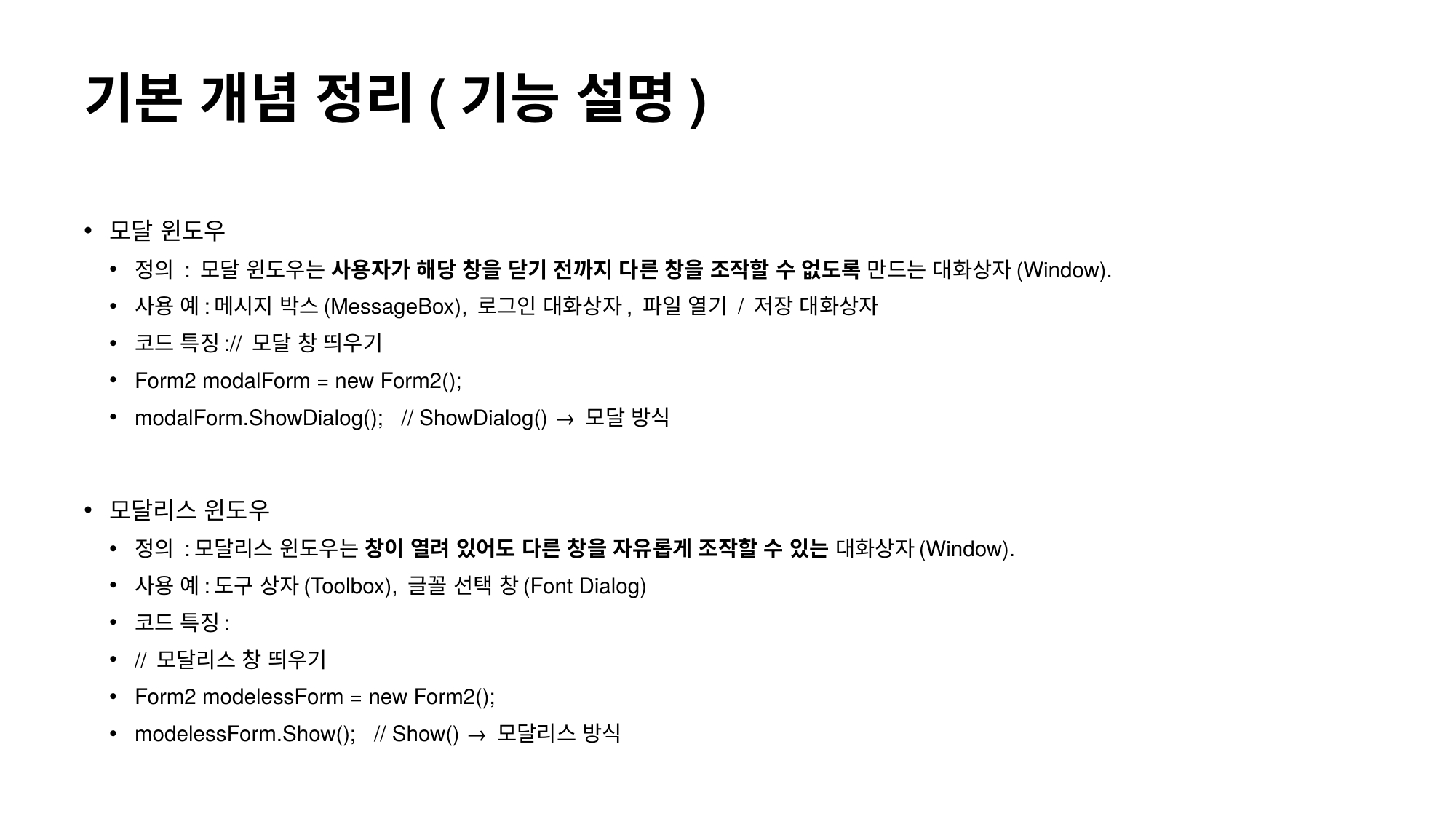

# 기본 개념 정리(기능 설명)
모달 윈도우
정의 : 모달 윈도우는 사용자가 해당 창을 닫기 전까지 다른 창을 조작할 수 없도록 만드는 대화상자(Window).
사용 예:메시지 박스(MessageBox), 로그인 대화상자, 파일 열기 / 저장 대화상자
코드 특징:// 모달 창 띄우기
Form2 modalForm = new Form2();
modalForm.ShowDialog();   // ShowDialog() → 모달 방식

모달리스 윈도우
정의 :모달리스 윈도우는 창이 열려 있어도 다른 창을 자유롭게 조작할 수 있는 대화상자(Window).
사용 예:도구 상자(Toolbox), 글꼴 선택 창(Font Dialog)
코드 특징:
// 모달리스 창 띄우기
Form2 modelessForm = new Form2();
modelessForm.Show();   // Show() → 모달리스 방식